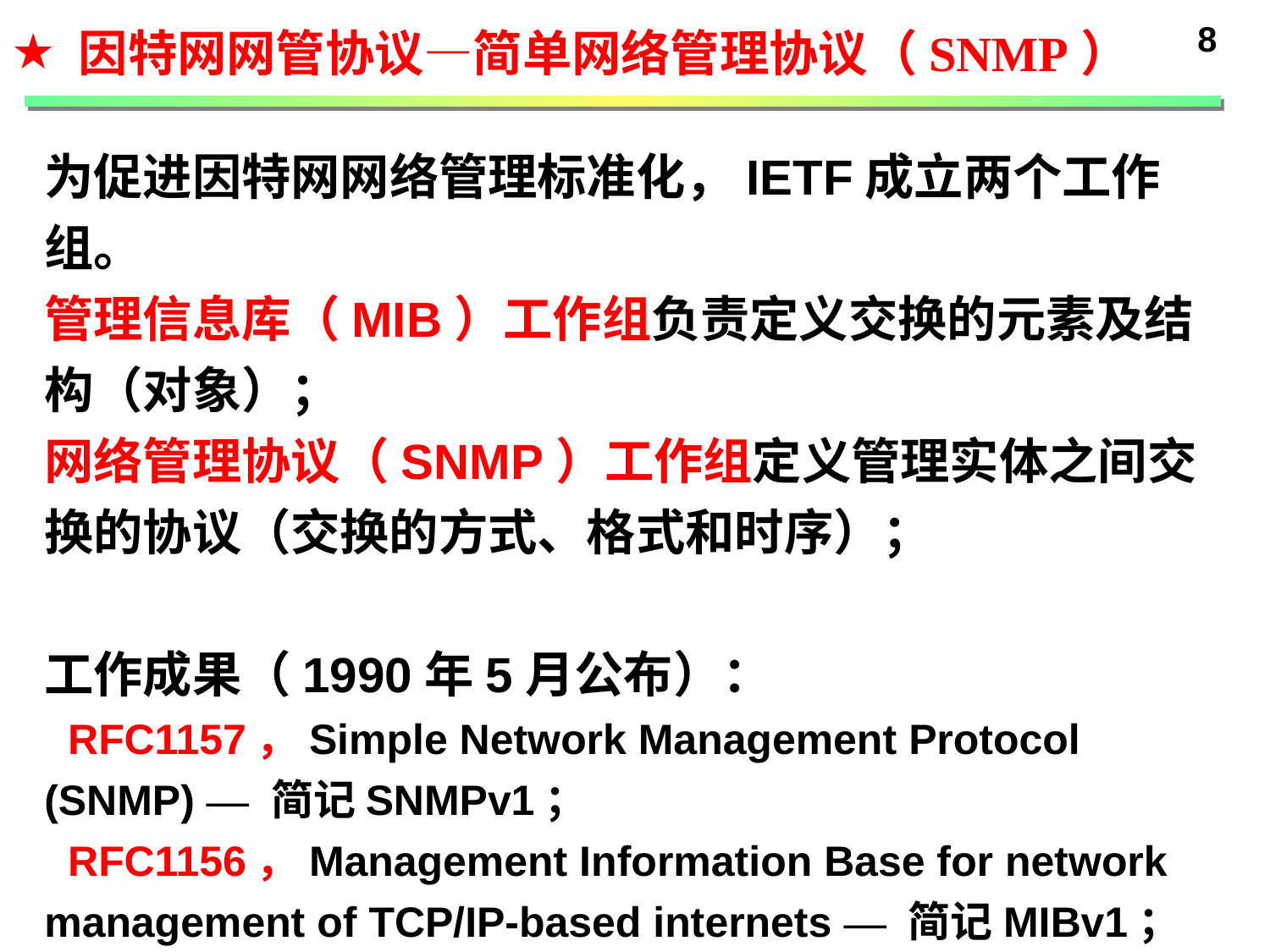

8
 因特网网管协议—简单网络管理协议（SNMP）

为促进因特网网络管理标准化，IETF成立两个工作组。
管理信息库（MIB）工作组负责定义交换的元素及结构（对象）；
网络管理协议（SNMP）工作组定义管理实体之间交换的协议（交换的方式、格式和时序）；

工作成果（1990年5月公布）：
  RFC1157，Simple Network Management Protocol (SNMP) — 简记SNMPv1；
  RFC1156，Management Information Base for network management of TCP/IP-based internets — 简记MIBv1；